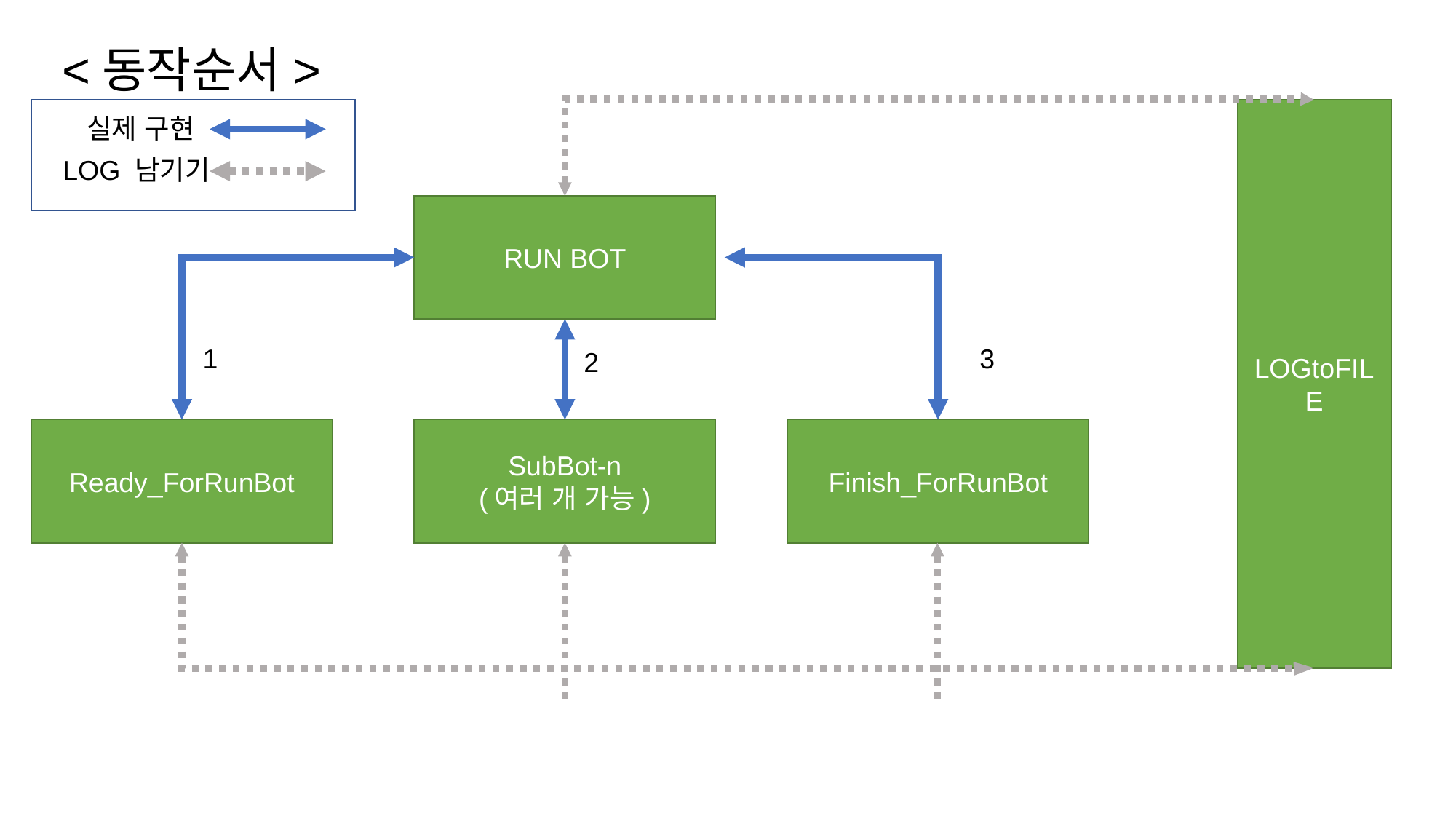

<동작순서>

LOGtoFILE
실제 구현
LOG 남기기
RUN BOT
1
3
2
Ready_ForRunBot
SubBot-n
(여러 개 가능)
Finish_ForRunBot